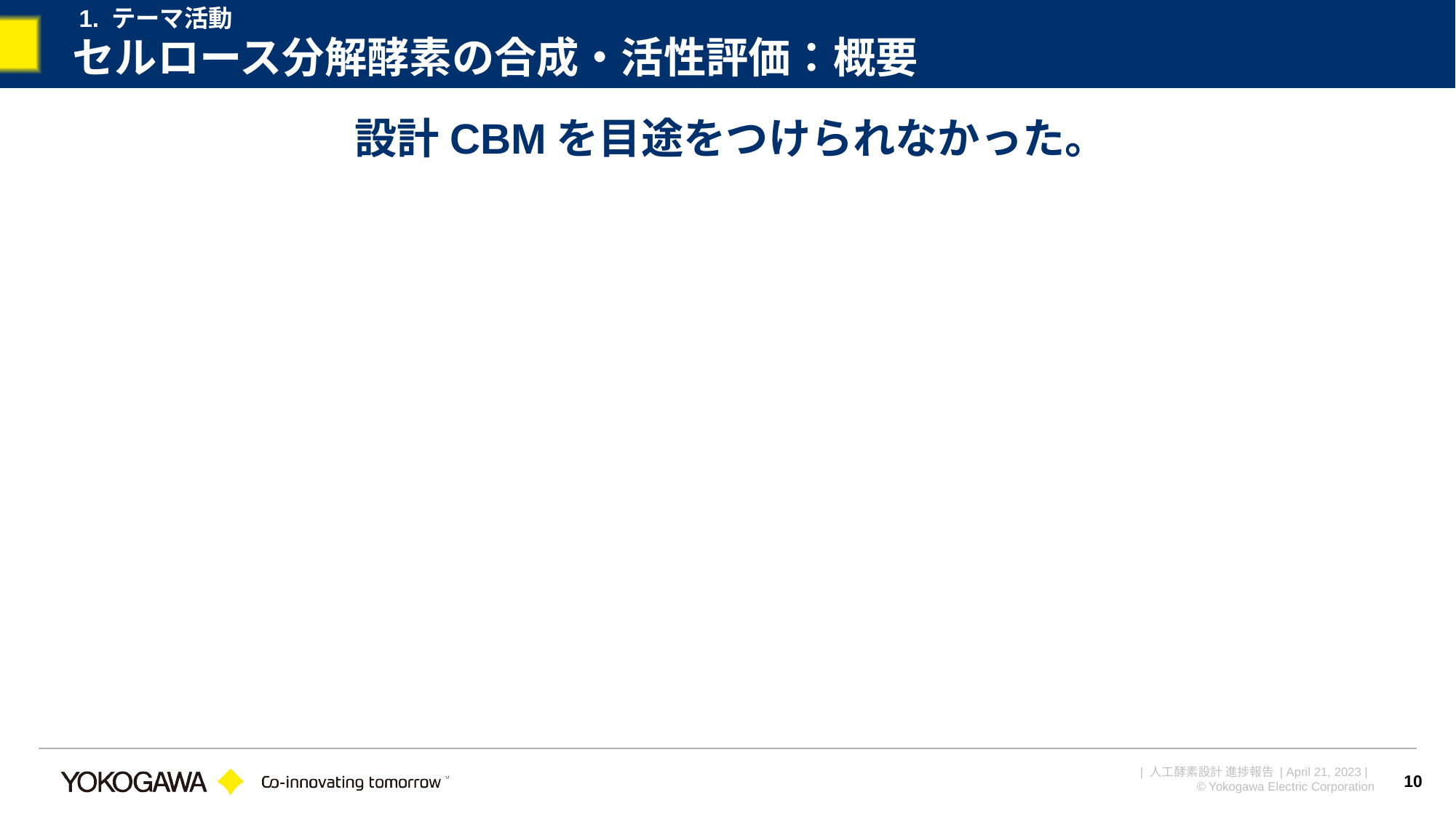

1. テーマ活動
# セルロース分解酵素の合成・活性評価：概要
設計CBMを目途をつけられなかった。
10